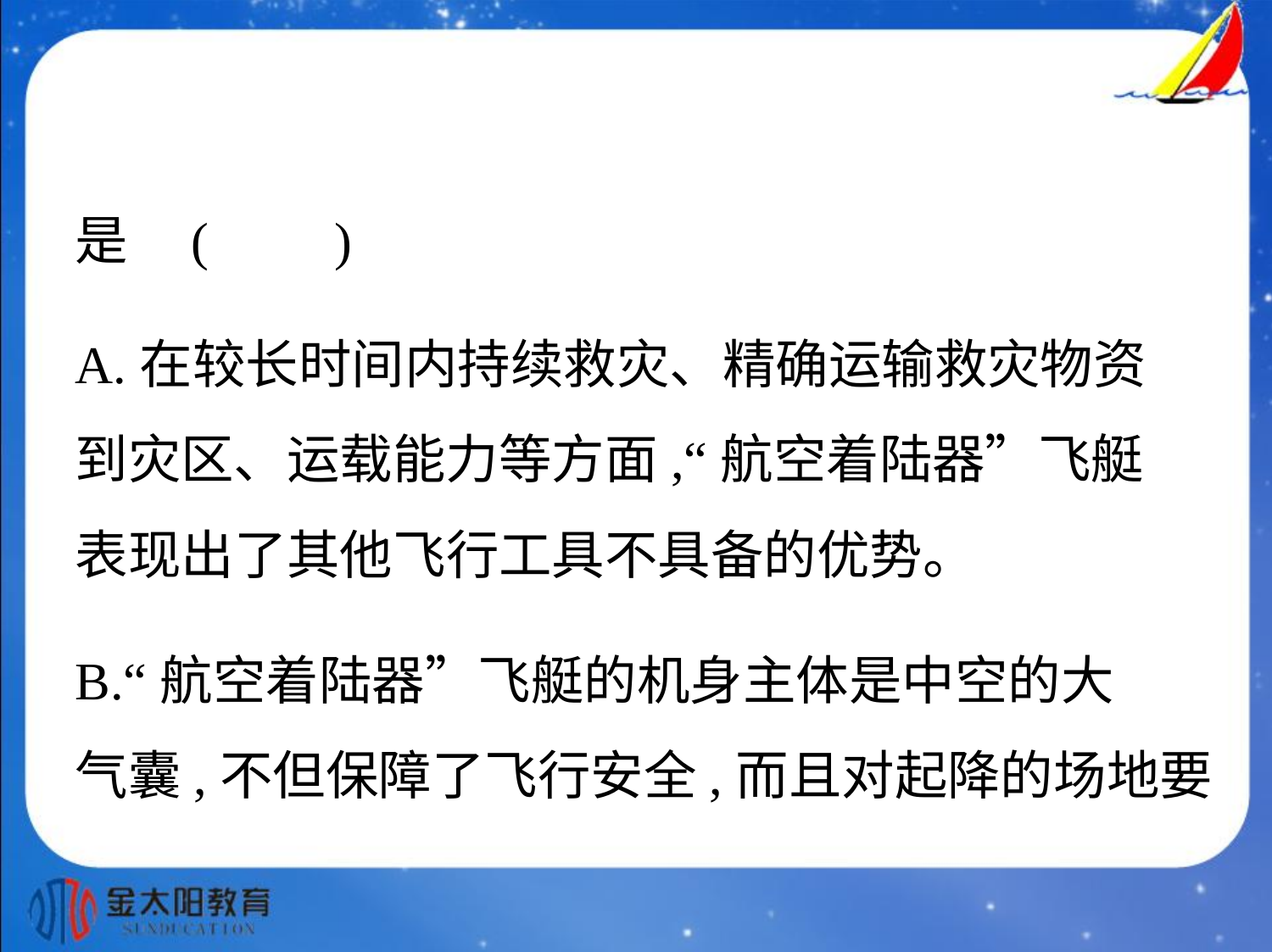

是 (　    )
A.在较长时间内持续救灾、精确运输救灾物资
到灾区、运载能力等方面,“航空着陆器”飞艇
表现出了其他飞行工具不具备的优势。
B.“航空着陆器”飞艇的机身主体是中空的大
气囊,不但保障了飞行安全,而且对起降的场地要